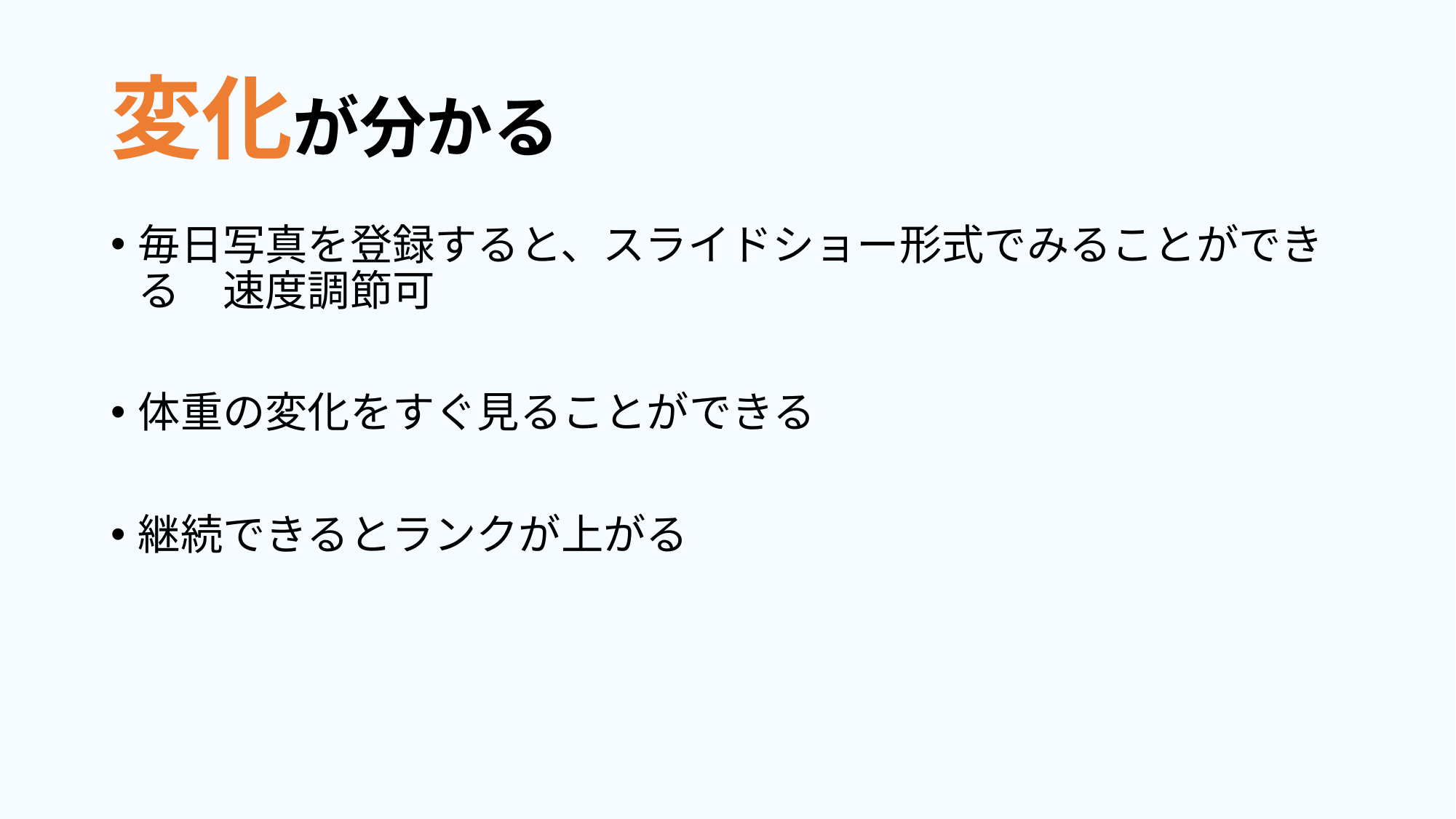

# 変化が分かる
毎日写真を登録すると、スライドショー形式でみることができる　速度調節可

体重の変化をすぐ見ることができる

継続できるとランクが上がる